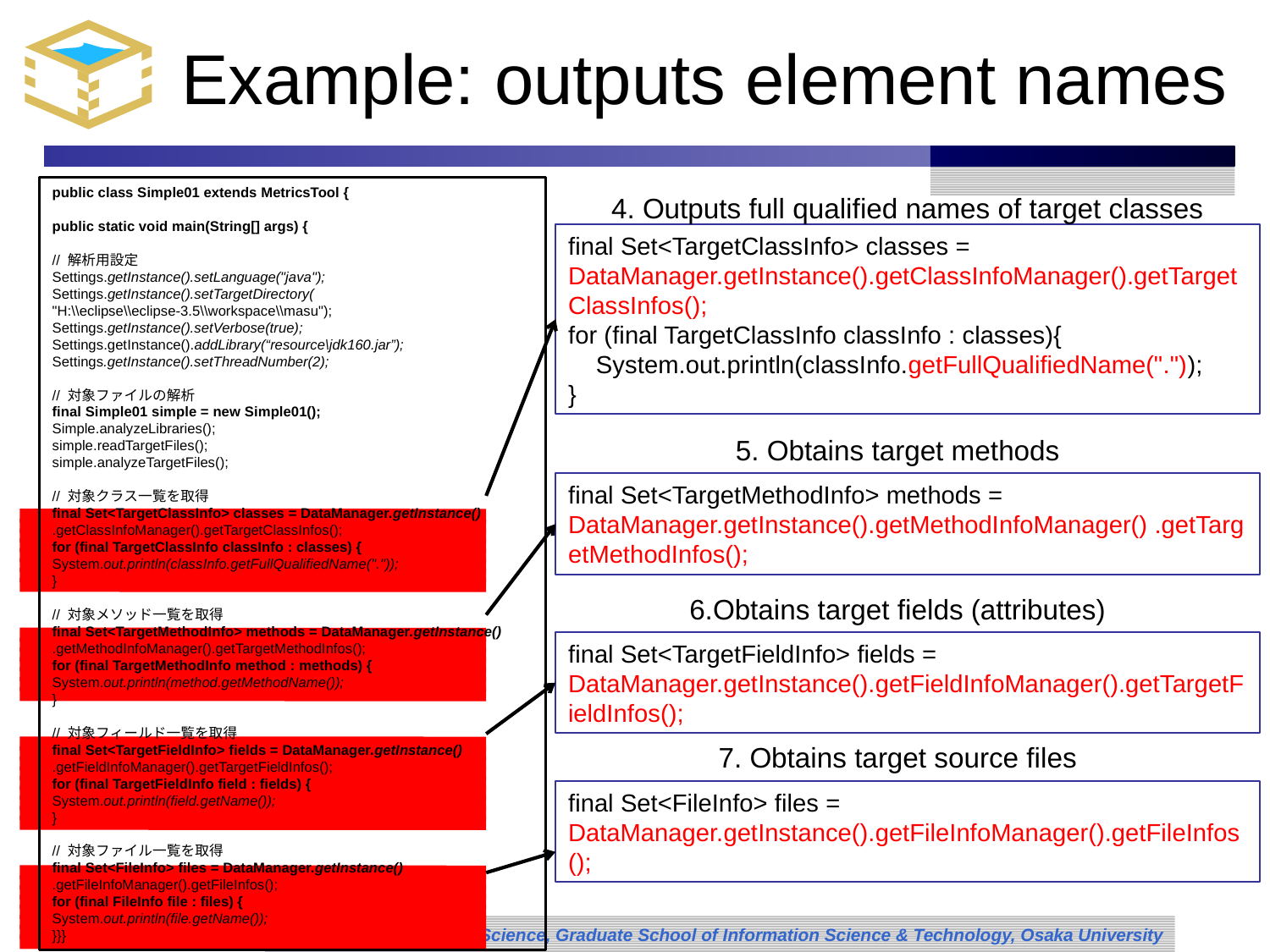

# Example: outputs element names
public class Simple01 extends MetricsTool {

public static void main(String[] args) {

// 解析用設定
Settings.getInstance().setLanguage("java");
Settings.getInstance().setTargetDirectory(
"H:\\eclipse\\eclipse-3.5\\workspace\\masu");
Settings.getInstance().setVerbose(true);
Settings.getInstance().addLibrary(“resource\jdk160.jar”);
Settings.getInstance().setThreadNumber(2);

// 対象ファイルの解析
final Simple01 simple = new Simple01();
Simple.analyzeLibraries();
simple.readTargetFiles();
simple.analyzeTargetFiles();

// 対象クラス一覧を取得
final Set<TargetClassInfo> classes = DataManager.getInstance()
.getClassInfoManager().getTargetClassInfos();
for (final TargetClassInfo classInfo : classes) {
System.out.println(classInfo.getFullQualifiedName("."));
}

// 対象メソッド一覧を取得
final Set<TargetMethodInfo> methods = DataManager.getInstance()
.getMethodInfoManager().getTargetMethodInfos();
for (final TargetMethodInfo method : methods) {
System.out.println(method.getMethodName());
}

// 対象フィールド一覧を取得
final Set<TargetFieldInfo> fields = DataManager.getInstance()
.getFieldInfoManager().getTargetFieldInfos();
for (final TargetFieldInfo field : fields) {
System.out.println(field.getName());
}

// 対象ファイル一覧を取得
final Set<FileInfo> files = DataManager.getInstance()
.getFileInfoManager().getFileInfos();
for (final FileInfo file : files) {
System.out.println(file.getName());
}}}
4. Outputs full qualified names of target classes
final Set<TargetClassInfo> classes =   DataManager.getInstance().getClassInfoManager().getTargetClassInfos();
for (final TargetClassInfo classInfo : classes){
    System.out.println(classInfo.getFullQualifiedName("."));
}
5. Obtains target methods
final Set<TargetMethodInfo> methods =  DataManager.getInstance().getMethodInfoManager() .getTargetMethodInfos();
6.Obtains target fields (attributes)
final Set<TargetFieldInfo> fields =
DataManager.getInstance().getFieldInfoManager().getTargetFieldInfos();
7. Obtains target source files
final Set<FileInfo> files = DataManager.getInstance().getFileInfoManager().getFileInfos();